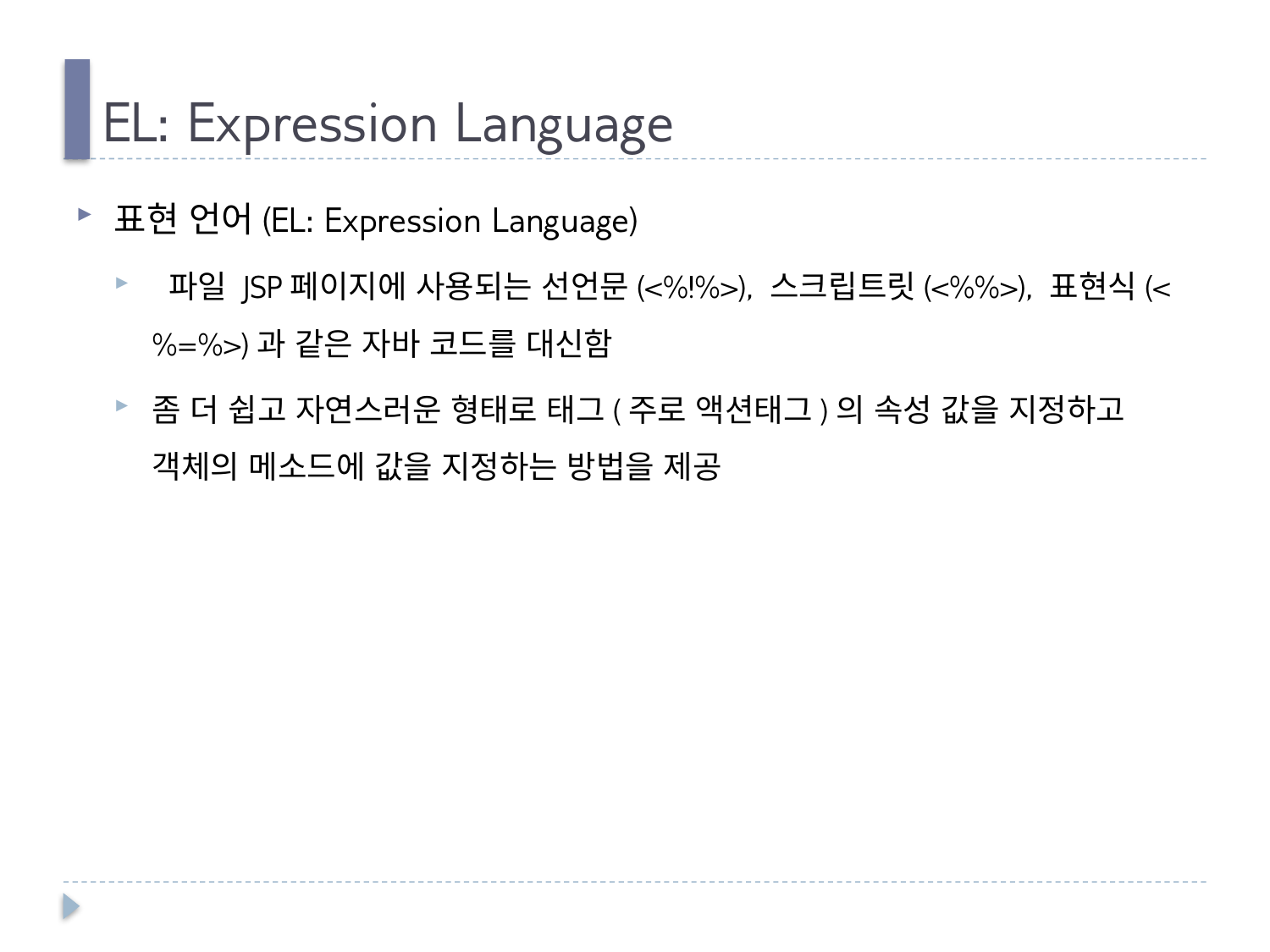

# EL: Expression Language
표현 언어(EL: Expression Language)
 파일 JSP페이지에 사용되는 선언문(<%!%>), 스크립트릿(<%%>), 표현식(<%=%>)과 같은 자바 코드를 대신함
좀 더 쉽고 자연스러운 형태로 태그(주로 액션태그)의 속성 값을 지정하고 객체의 메소드에 값을 지정하는 방법을 제공